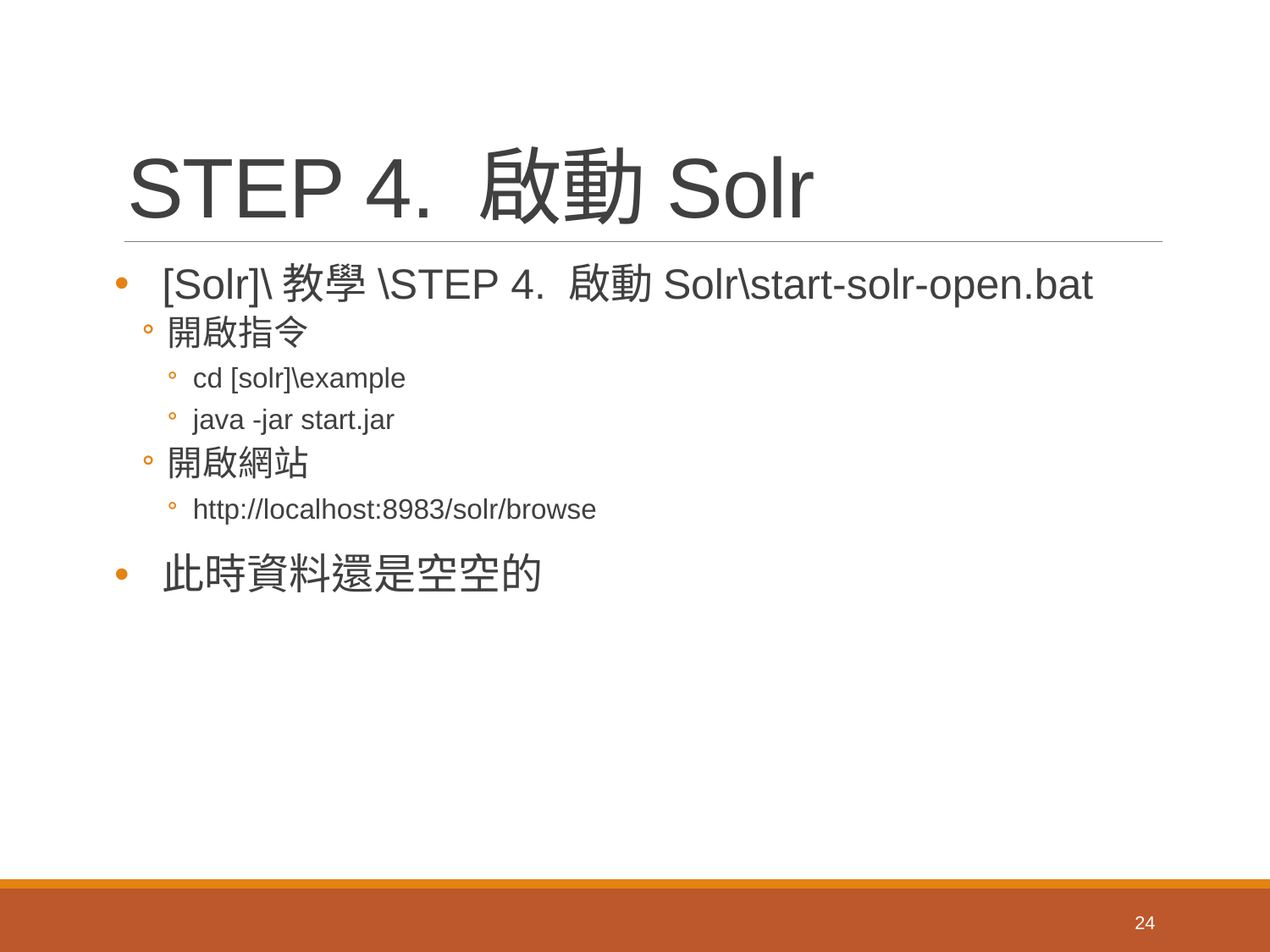

# STEP 4. 啟動Solr
[Solr]\教學\STEP 4. 啟動Solr\start-solr-open.bat
開啟指令
cd [solr]\example
java -jar start.jar
開啟網站
http://localhost:8983/solr/browse
此時資料還是空空的
24